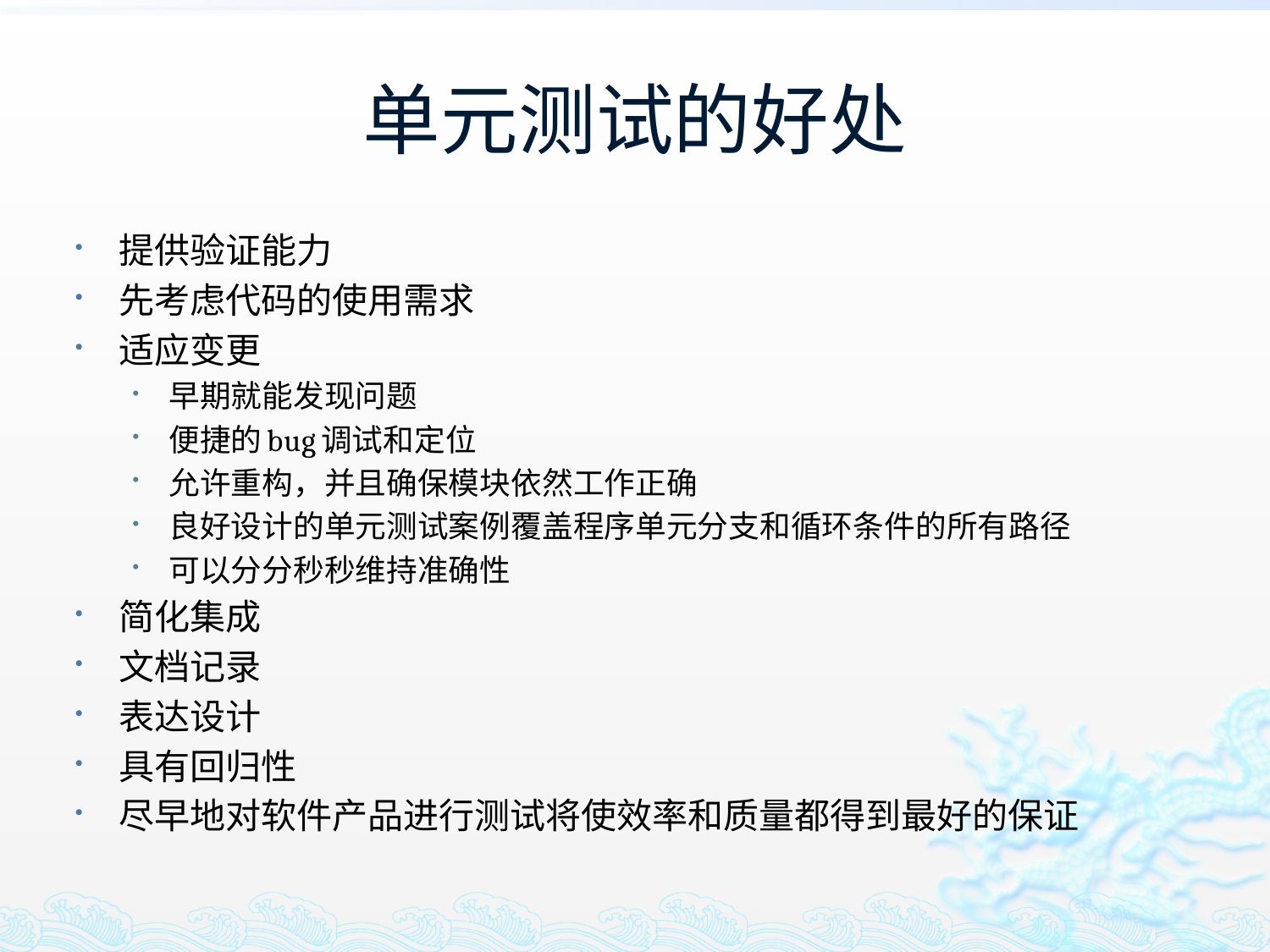

# 单元测试的好处
提供验证能力
先考虑代码的使用需求
适应变更
早期就能发现问题
便捷的bug调试和定位
允许重构，并且确保模块依然工作正确
良好设计的单元测试案例覆盖程序单元分支和循环条件的所有路径
可以分分秒秒维持准确性
简化集成
文档记录
表达设计
具有回归性
尽早地对软件产品进行测试将使效率和质量都得到最好的保证